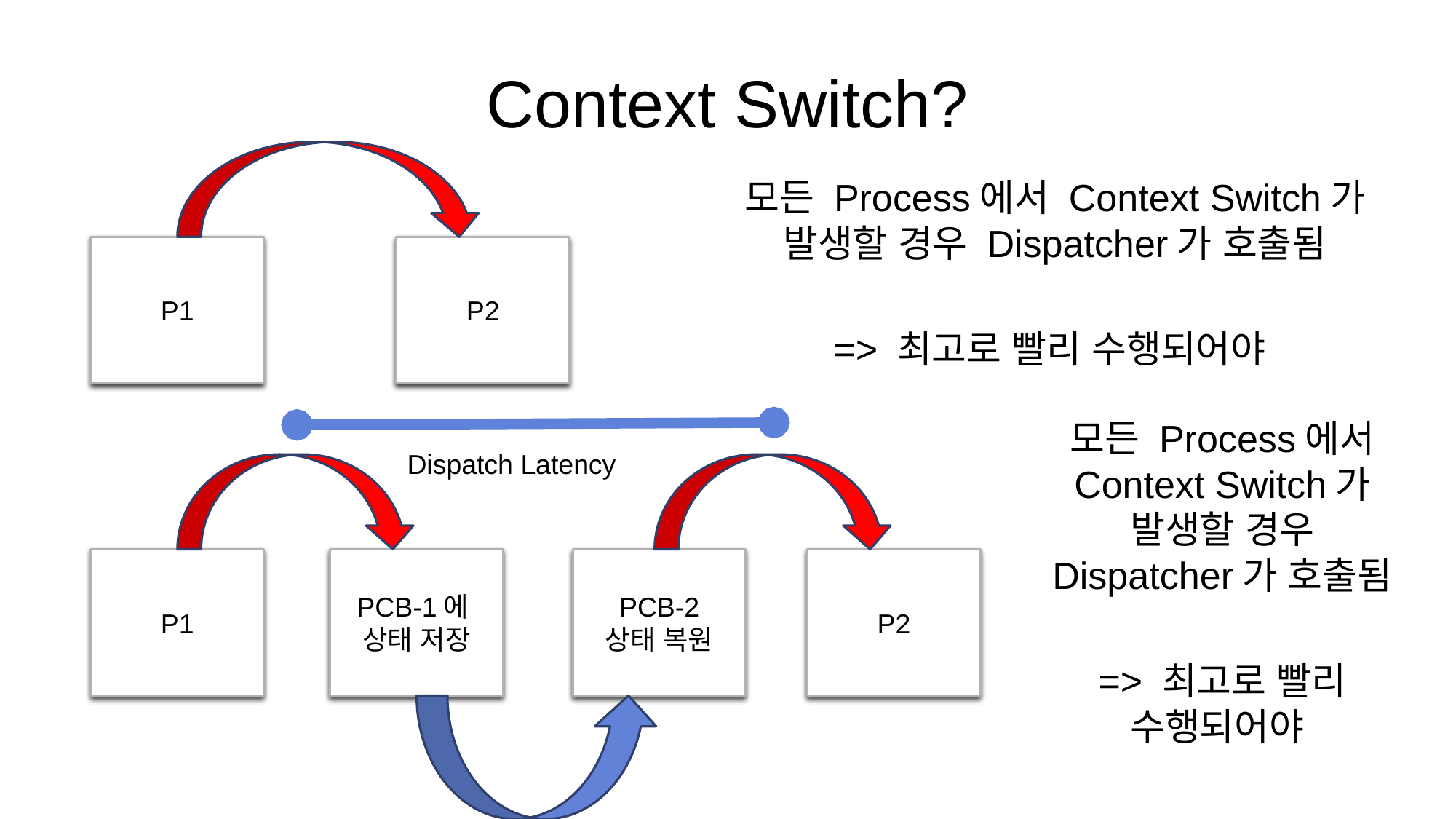

# Context Switch?

모든 Process에서 Context Switch가 발생할 경우 Dispatcher가 호출됨

=> 최고로 빨리 수행되어야
P1
P2
모든 Process에서 Context Switch가 발생할 경우 Dispatcher가 호출됨

=> 최고로 빨리 수행되어야
Dispatch Latency

P1
PCB-1에
상태 저장
PCB-2
상태 복원
P2